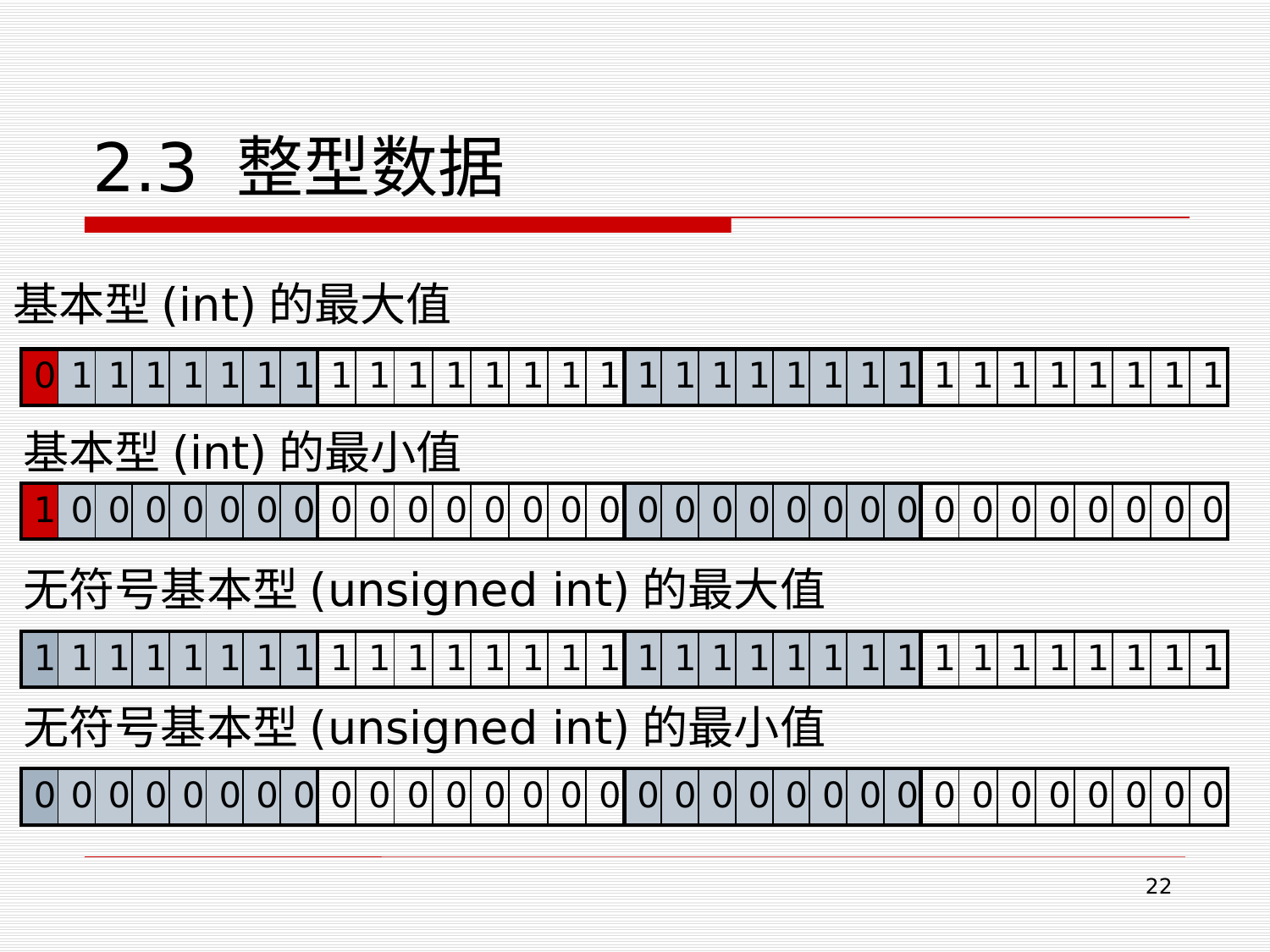

# 2.3 整型数据
基本型(int)的最大值
| 0 | 1 | 1 | 1 | 1 | 1 | 1 | 1 |
| --- | --- | --- | --- | --- | --- | --- | --- |
| 1 | 1 | 1 | 1 | 1 | 1 | 1 | 1 |
| --- | --- | --- | --- | --- | --- | --- | --- |
| 1 | 1 | 1 | 1 | 1 | 1 | 1 | 1 |
| --- | --- | --- | --- | --- | --- | --- | --- |
| 1 | 1 | 1 | 1 | 1 | 1 | 1 | 1 |
| --- | --- | --- | --- | --- | --- | --- | --- |
基本型(int)的最小值
| 1 | 0 | 0 | 0 | 0 | 0 | 0 | 0 |
| --- | --- | --- | --- | --- | --- | --- | --- |
| 0 | 0 | 0 | 0 | 0 | 0 | 0 | 0 |
| --- | --- | --- | --- | --- | --- | --- | --- |
| 0 | 0 | 0 | 0 | 0 | 0 | 0 | 0 |
| --- | --- | --- | --- | --- | --- | --- | --- |
| 0 | 0 | 0 | 0 | 0 | 0 | 0 | 0 |
| --- | --- | --- | --- | --- | --- | --- | --- |
无符号基本型(unsigned int)的最大值
| 1 | 1 | 1 | 1 | 1 | 1 | 1 | 1 |
| --- | --- | --- | --- | --- | --- | --- | --- |
| 1 | 1 | 1 | 1 | 1 | 1 | 1 | 1 |
| --- | --- | --- | --- | --- | --- | --- | --- |
| 1 | 1 | 1 | 1 | 1 | 1 | 1 | 1 |
| --- | --- | --- | --- | --- | --- | --- | --- |
| 1 | 1 | 1 | 1 | 1 | 1 | 1 | 1 |
| --- | --- | --- | --- | --- | --- | --- | --- |
无符号基本型(unsigned int)的最小值
| 0 | 0 | 0 | 0 | 0 | 0 | 0 | 0 |
| --- | --- | --- | --- | --- | --- | --- | --- |
| 0 | 0 | 0 | 0 | 0 | 0 | 0 | 0 |
| --- | --- | --- | --- | --- | --- | --- | --- |
| 0 | 0 | 0 | 0 | 0 | 0 | 0 | 0 |
| --- | --- | --- | --- | --- | --- | --- | --- |
| 0 | 0 | 0 | 0 | 0 | 0 | 0 | 0 |
| --- | --- | --- | --- | --- | --- | --- | --- |
22